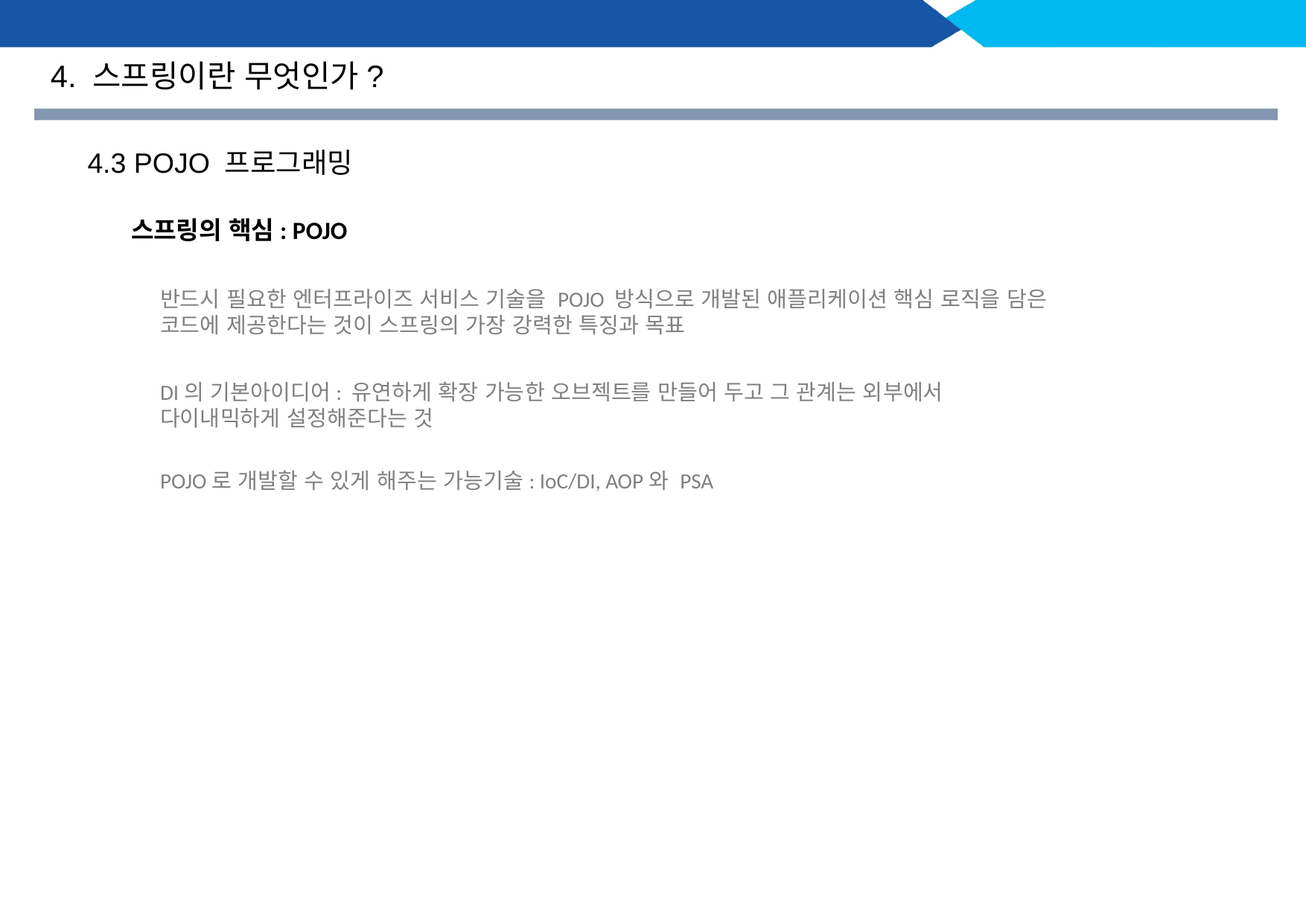

4. 스프링이란 무엇인가?
4.3 POJO 프로그래밍
스프링의 핵심: POJO
반드시 필요한 엔터프라이즈 서비스 기술을 POJO 방식으로 개발된 애플리케이션 핵심 로직을 담은 코드에 제공한다는 것이 스프링의 가장 강력한 특징과 목표
DI의 기본아이디어: 유연하게 확장 가능한 오브젝트를 만들어 두고 그 관계는 외부에서 다이내믹하게 설정해준다는 것
POJO로 개발할 수 있게 해주는 가능기술: IoC/DI, AOP와 PSA